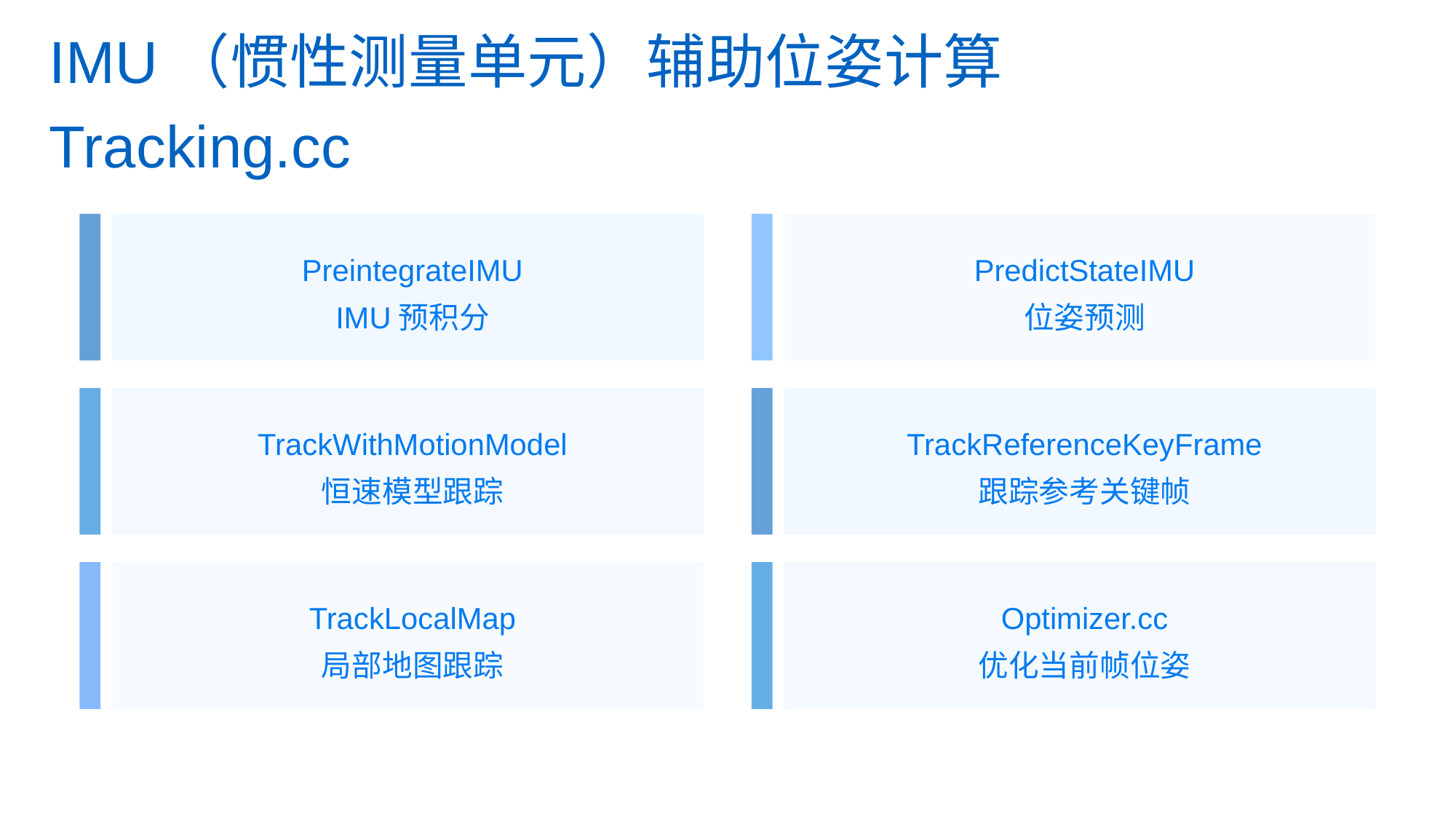

# IMU（惯性测量单元）辅助位姿计算
Tracking.cc

PreintegrateIMU
IMU预积分

PredictStateIMU
位姿预测

TrackWithMotionModel
恒速模型跟踪

TrackReferenceKeyFrame
跟踪参考关键帧

TrackLocalMap
局部地图跟踪

Optimizer.cc
优化当前帧位姿